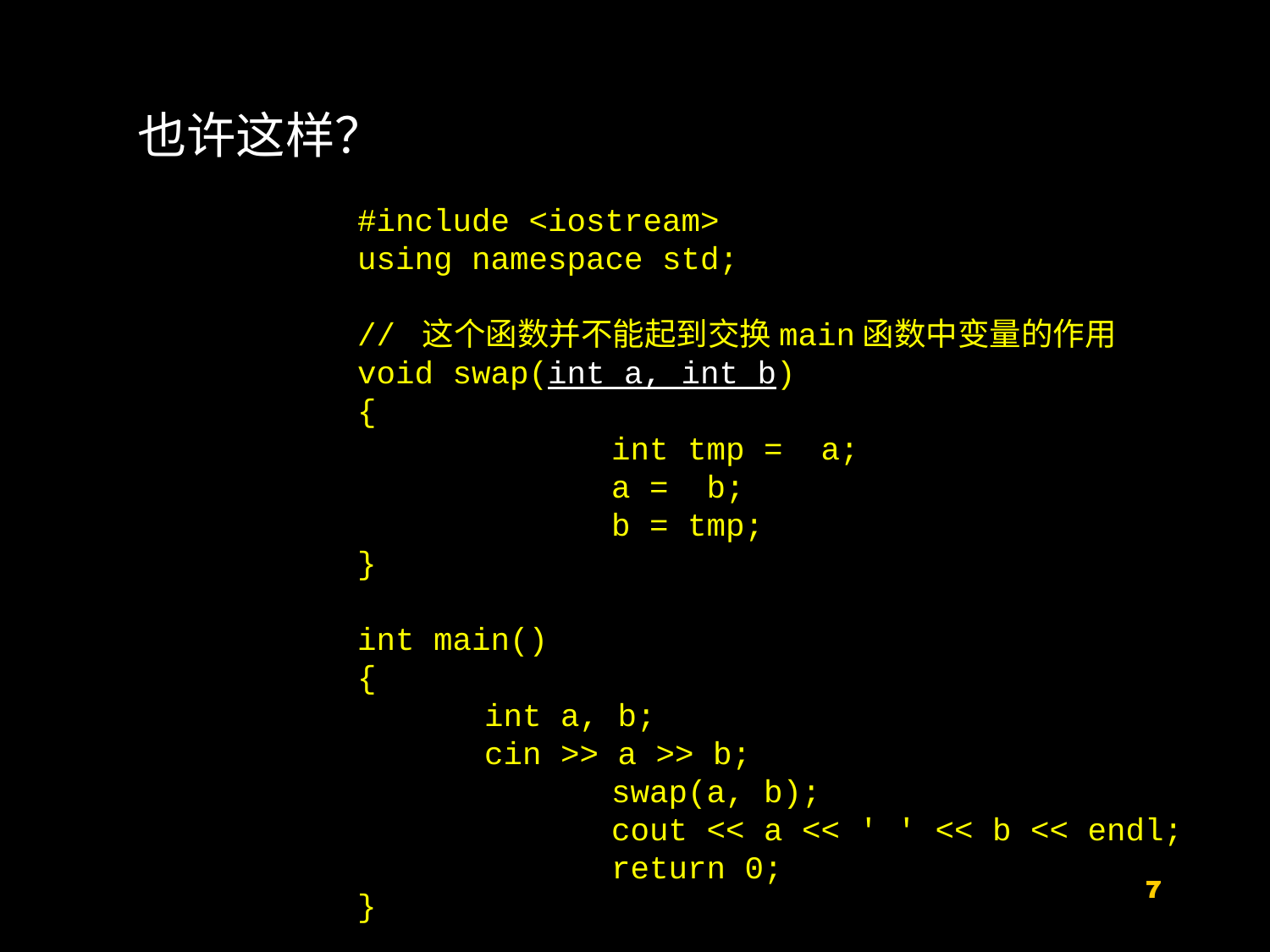

也许这样？
#include <iostream>
using namespace std;

// 这个函数并不能起到交换main函数中变量的作用
void swap(int a, int b)
{
		int tmp =  a;
		a =  b;
		b = tmp;
}

int main()
{
int a, b;
 	cin >> a >> b;
		swap(a, b);
		cout << a << ' ' << b << endl;
		return 0;
}
7